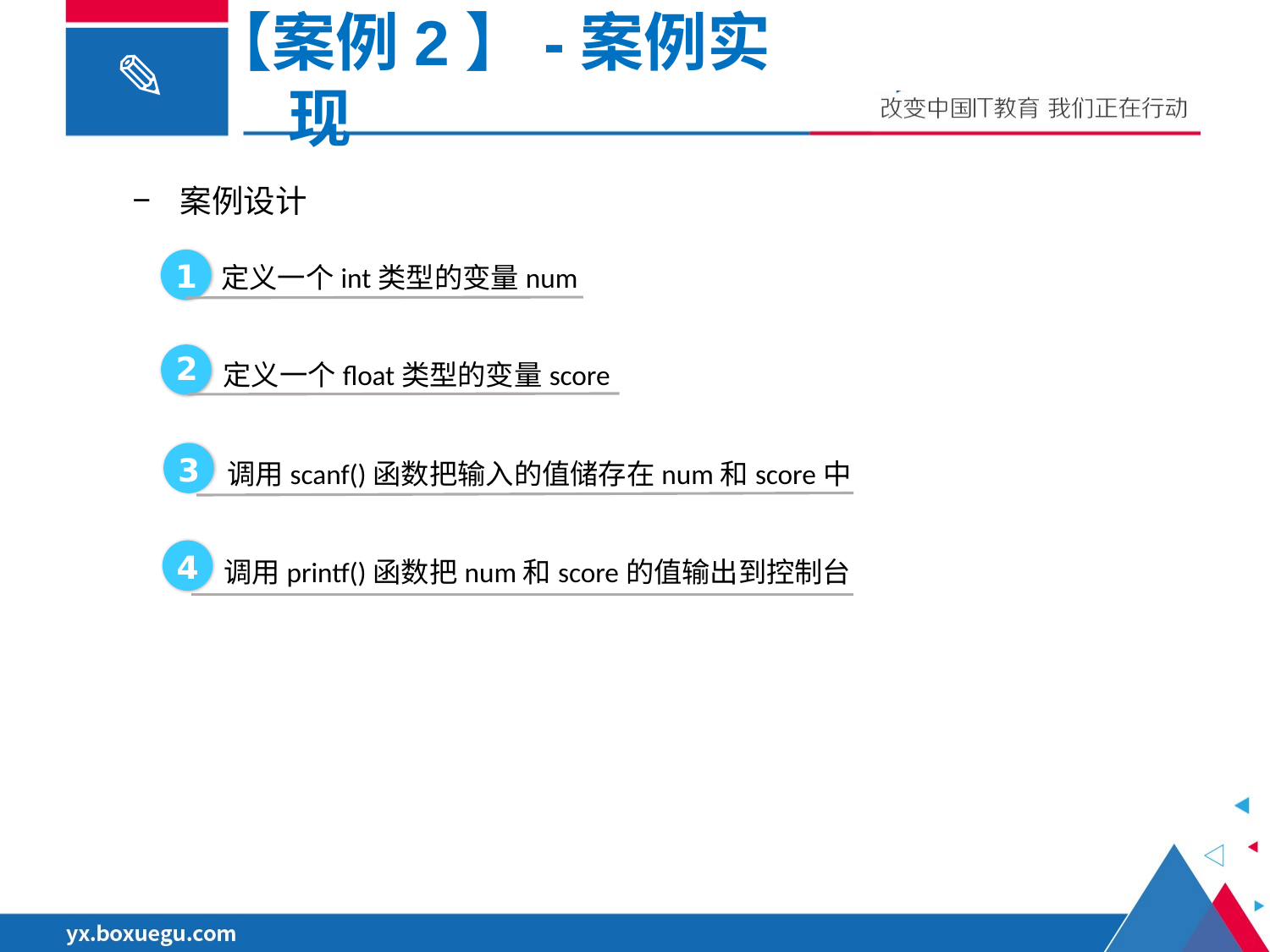

【案例2】-案例实现
案例设计
定义一个int类型的变量num

1
定义一个float类型的变量score
2

调用scanf()函数把输入的值储存在num和score中

3
调用printf()函数把num和score的值输出到控制台

4